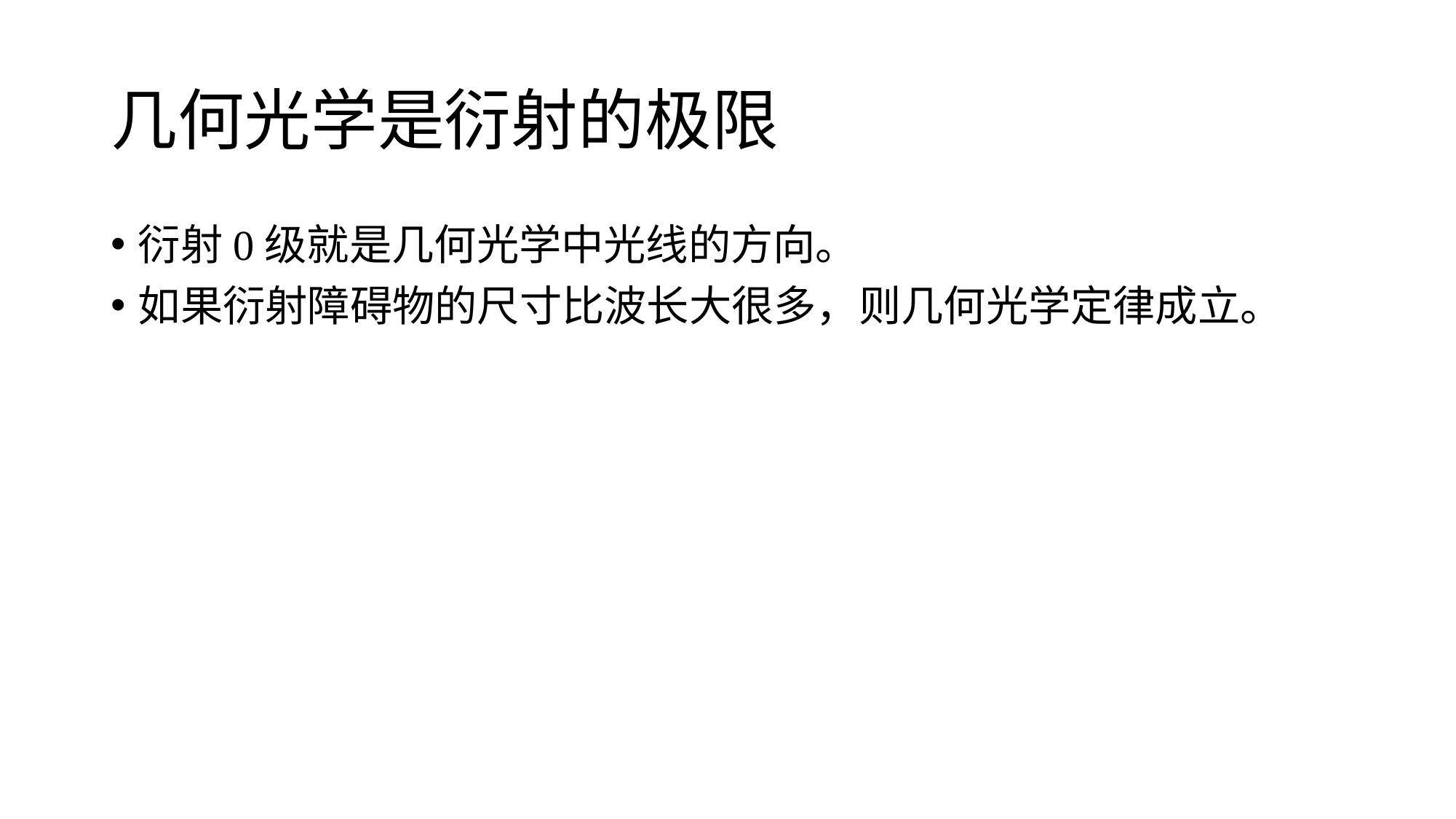

# 几何光学是衍射的极限
衍射0级就是几何光学中光线的方向。
如果衍射障碍物的尺寸比波长大很多，则几何光学定律成立。